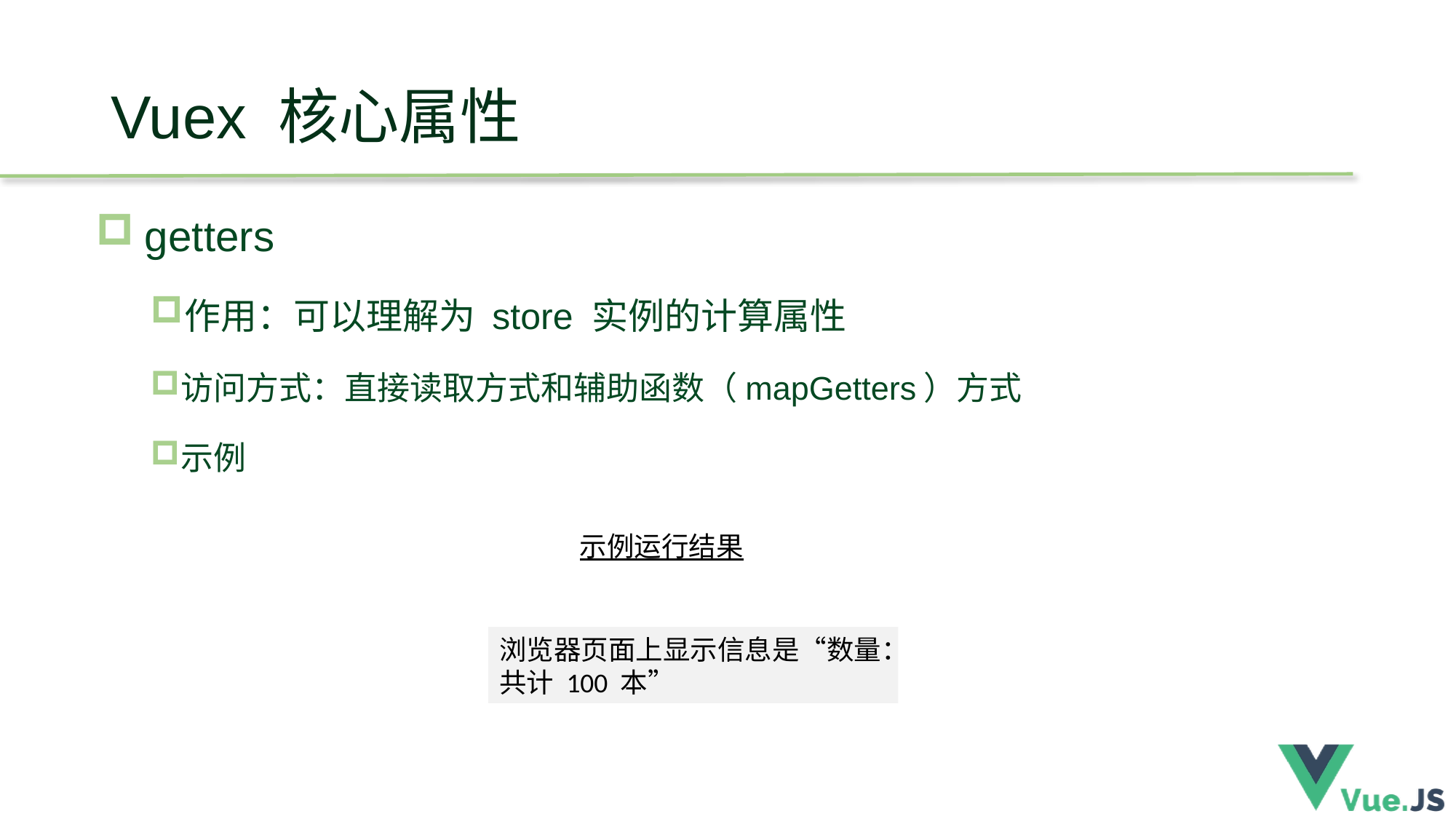

# Vuex 核心属性
 getters
作用：可以理解为 store 实例的计算属性
访问方式：直接读取方式和辅助函数（mapGetters）方式
示例

示例运行结果
浏览器页面上显示信息是“数量：共计 100 本”